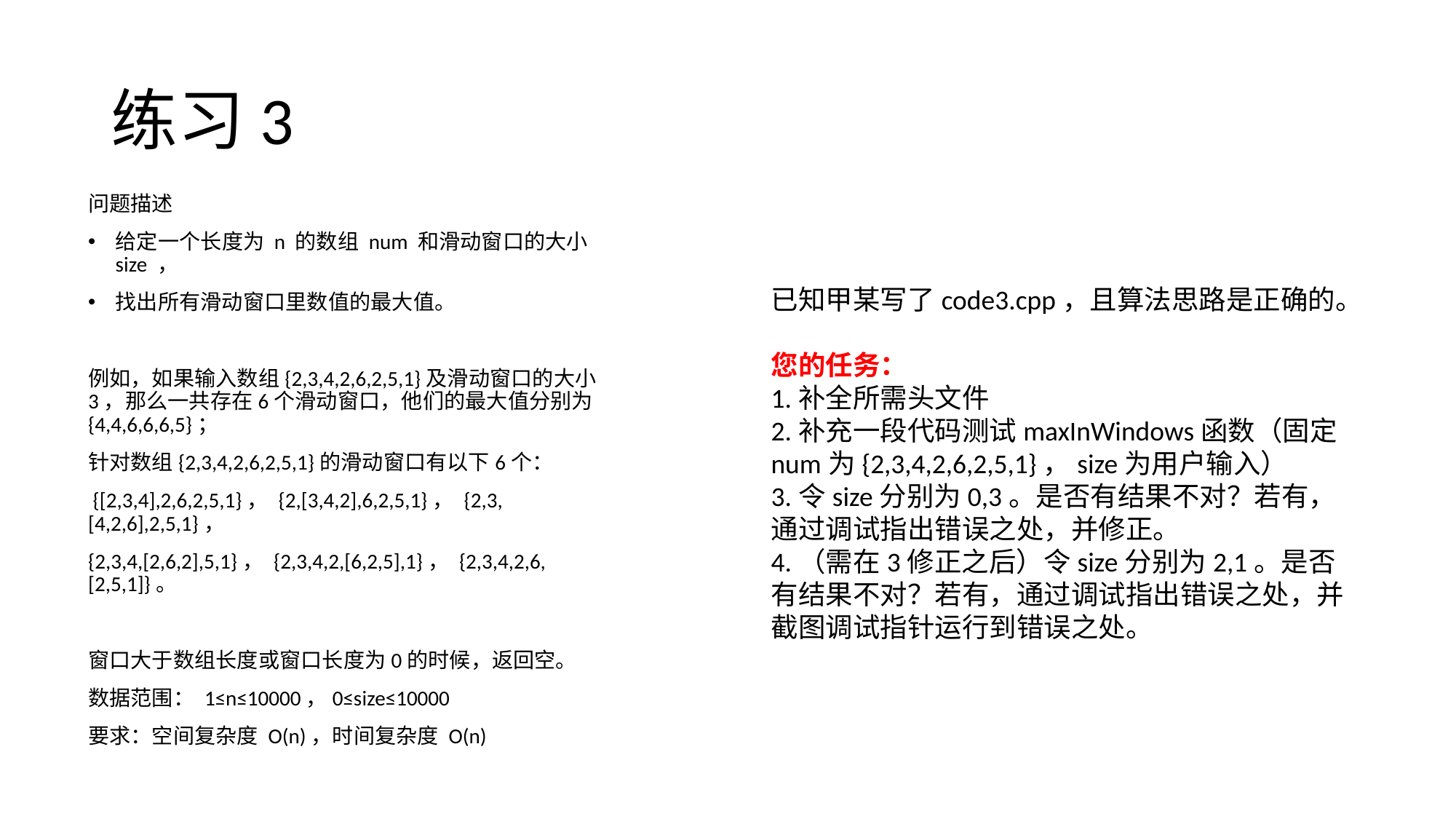

# 练习3
问题描述
给定一个长度为 n 的数组 num 和滑动窗口的大小 size ，
找出所有滑动窗口里数值的最大值。

例如，如果输入数组{2,3,4,2,6,2,5,1}及滑动窗口的大小3，那么一共存在6个滑动窗口，他们的最大值分别为{4,4,6,6,6,5}；
针对数组{2,3,4,2,6,2,5,1}的滑动窗口有以下6个：
 {[2,3,4],2,6,2,5,1}， {2,[3,4,2],6,2,5,1}， {2,3,[4,2,6],2,5,1}，
{2,3,4,[2,6,2],5,1}， {2,3,4,2,[6,2,5],1}， {2,3,4,2,6,[2,5,1]}。

窗口大于数组长度或窗口长度为0的时候，返回空。
数据范围： 1≤n≤10000，0≤size≤10000
要求：空间复杂度 O(n)，时间复杂度 O(n)
已知甲某写了code3.cpp，且算法思路是正确的。

您的任务：
1.补全所需头文件
2.补充一段代码测试maxInWindows函数（固定num为{2,3,4,2,6,2,5,1}，size为用户输入）
3.令size分别为0,3。是否有结果不对？若有，通过调试指出错误之处，并修正。
4.（需在3修正之后）令size分别为2,1。是否有结果不对？若有，通过调试指出错误之处，并截图调试指针运行到错误之处。